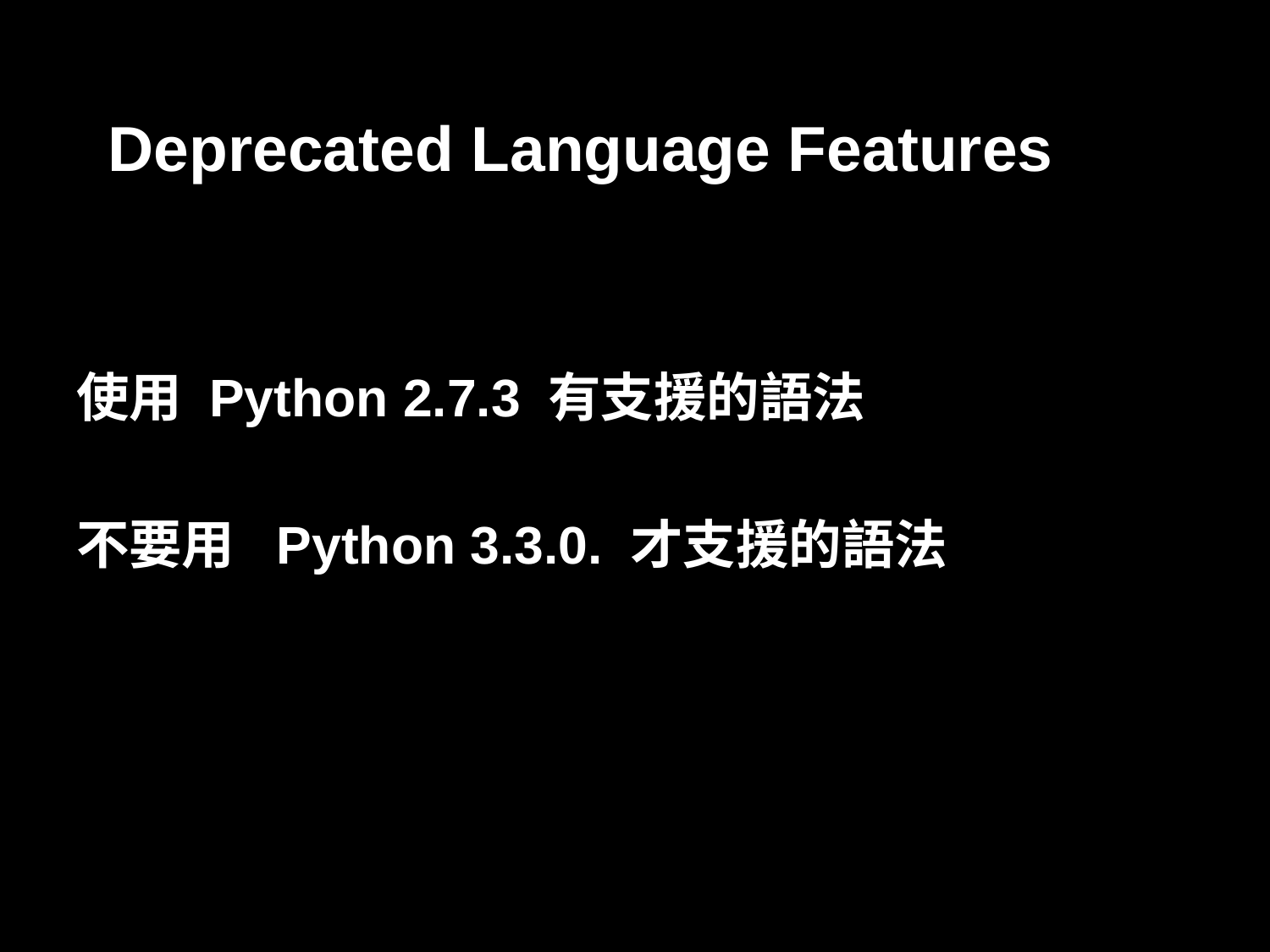

# Deprecated Language Features

使用 Python 2.7.3 有支援的語法

不要用  Python 3.3.0. 才支援的語法